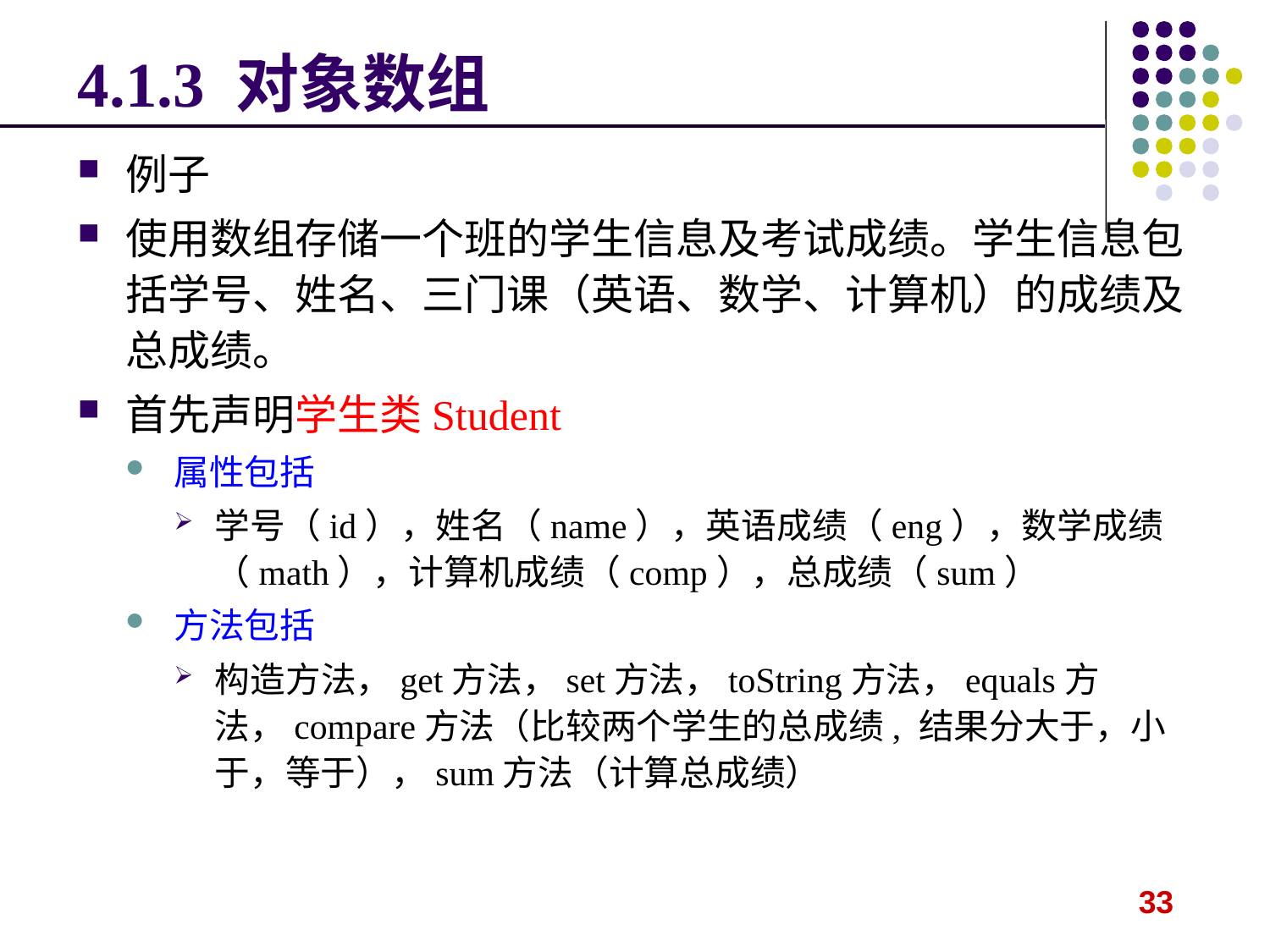

# 4.1.3 对象数组
例子
使用数组存储一个班的学生信息及考试成绩。学生信息包括学号、姓名、三门课（英语、数学、计算机）的成绩及总成绩。
首先声明学生类Student
属性包括
学号（id），姓名（name），英语成绩（eng），数学成绩（math），计算机成绩（comp），总成绩（sum）
方法包括
构造方法，get方法，set方法，toString方法，equals方法，compare方法（比较两个学生的总成绩, 结果分大于，小于，等于），sum方法（计算总成绩）